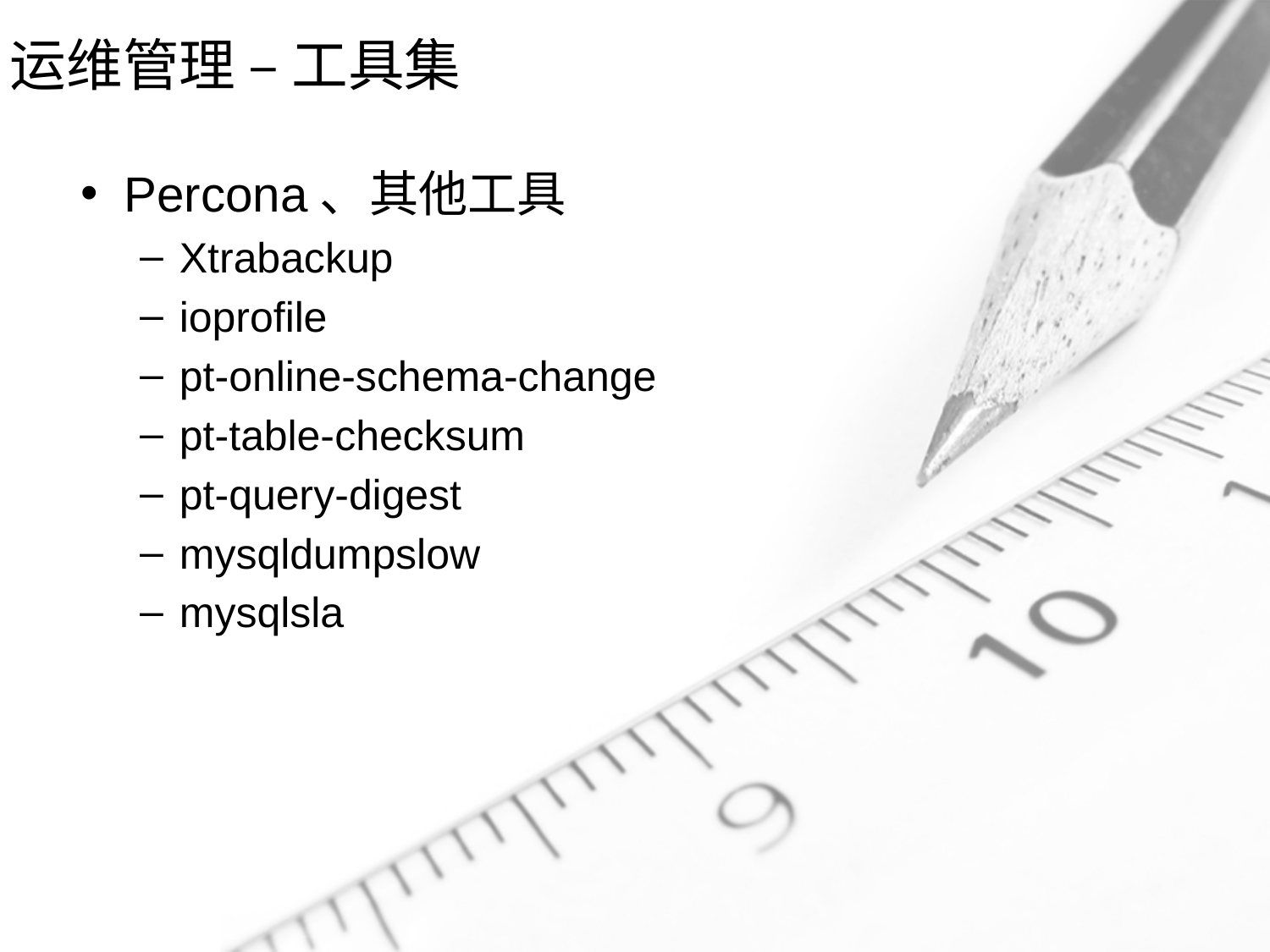

# 运维管理 – 工具集
Percona、其他工具
Xtrabackup
ioprofile
pt-online-schema-change
pt-table-checksum
pt-query-digest
mysqldumpslow
mysqlsla